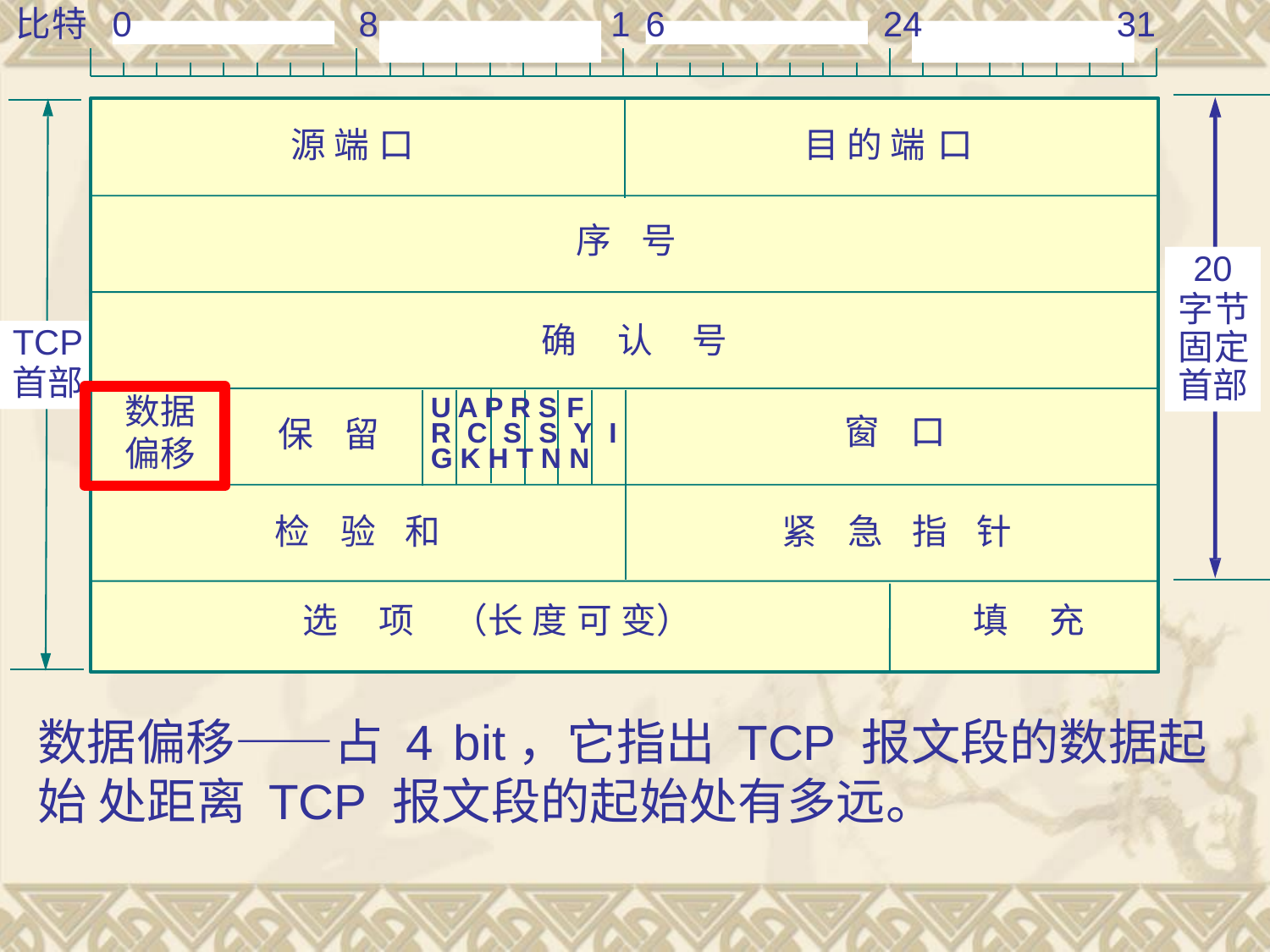

比特
8
1
24
31
0

6

源 端 口
目 的 端 口

序	号
20
字节 固定 首部

确	认	号
TCP
首部

数据 偏移

U A P R S F

窗	口
保	留
R  C  S  S  Y	I
G K H T N N

检	验	和
紧	急	指	针

选	项	（长 度 可 变）
填	充

数据偏移——占 4	bit，它指出 TCP 报文段的数据起始 处距离 TCP 报文段的起始处有多远。